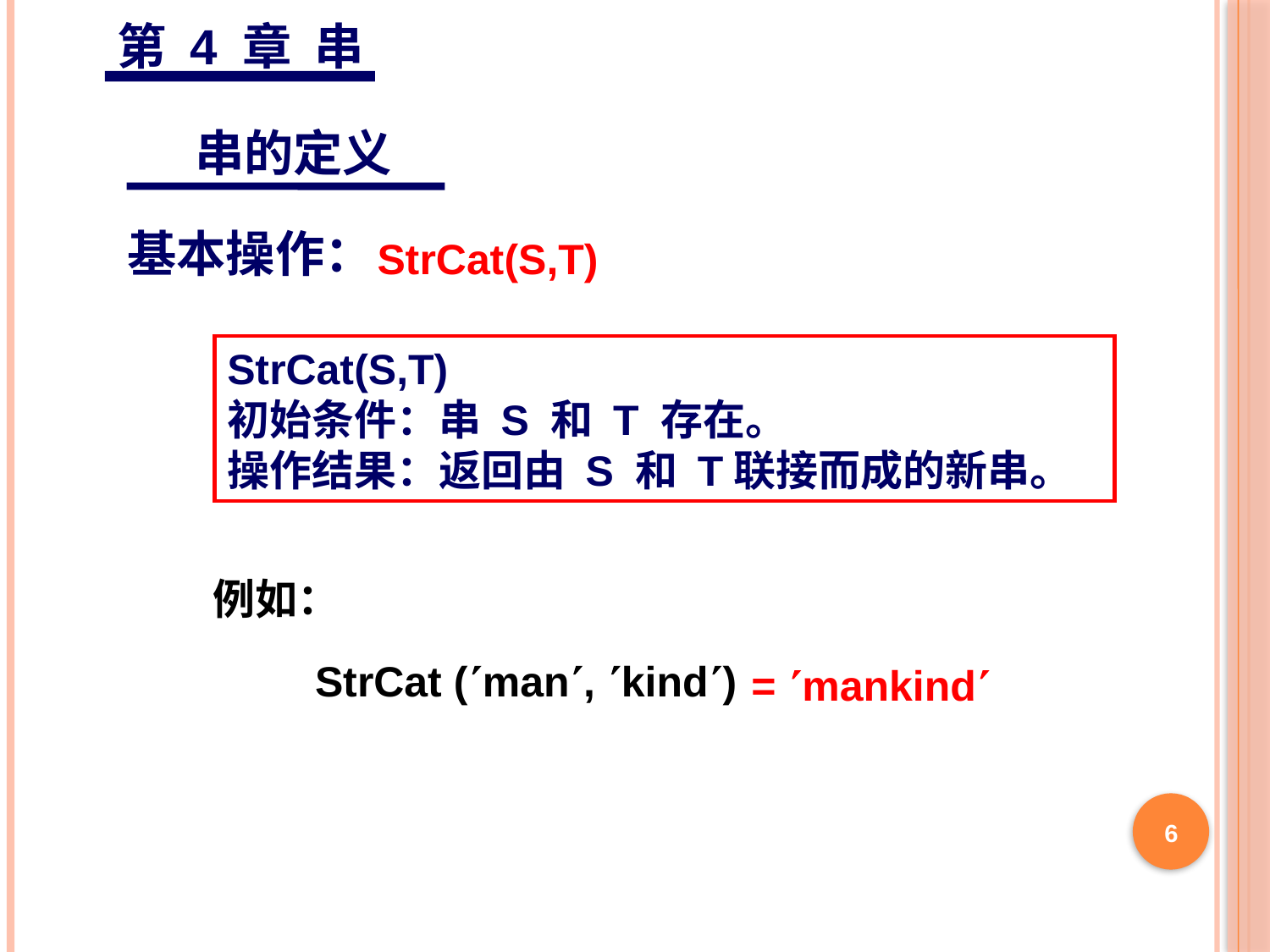

第 4 章  串

   串的定义

基本操作：
StrCat(S,T)
StrCat(S,T)
初始条件：串 S 和 T 存在。
操作结果：返回由 S 和 T联接而成的新串。
例如：
= ′mankind′
StrCat (′man′, ′kind′)
6